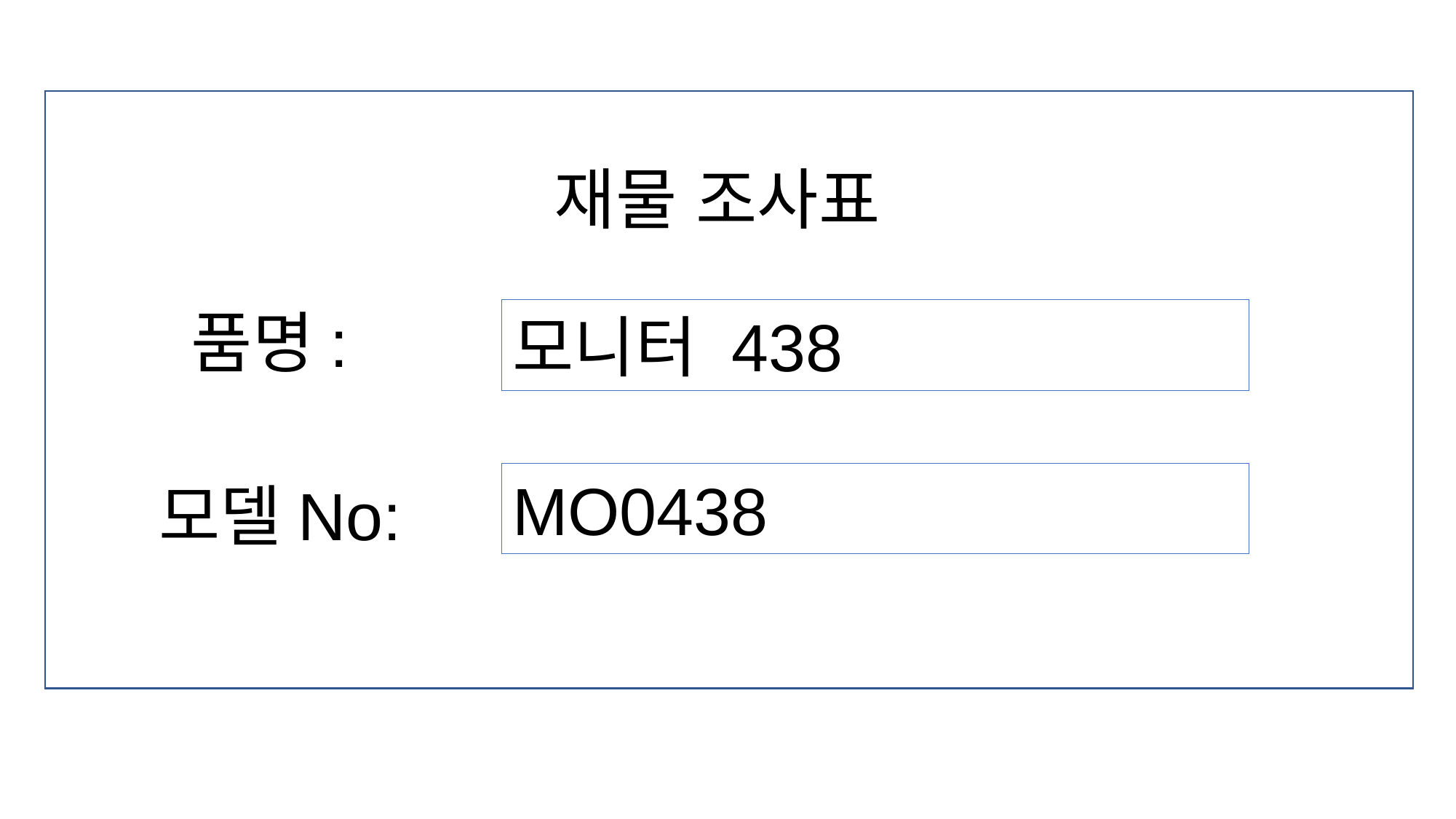

재물 조사표
품명:
모니터 438
MO0438
모델No: